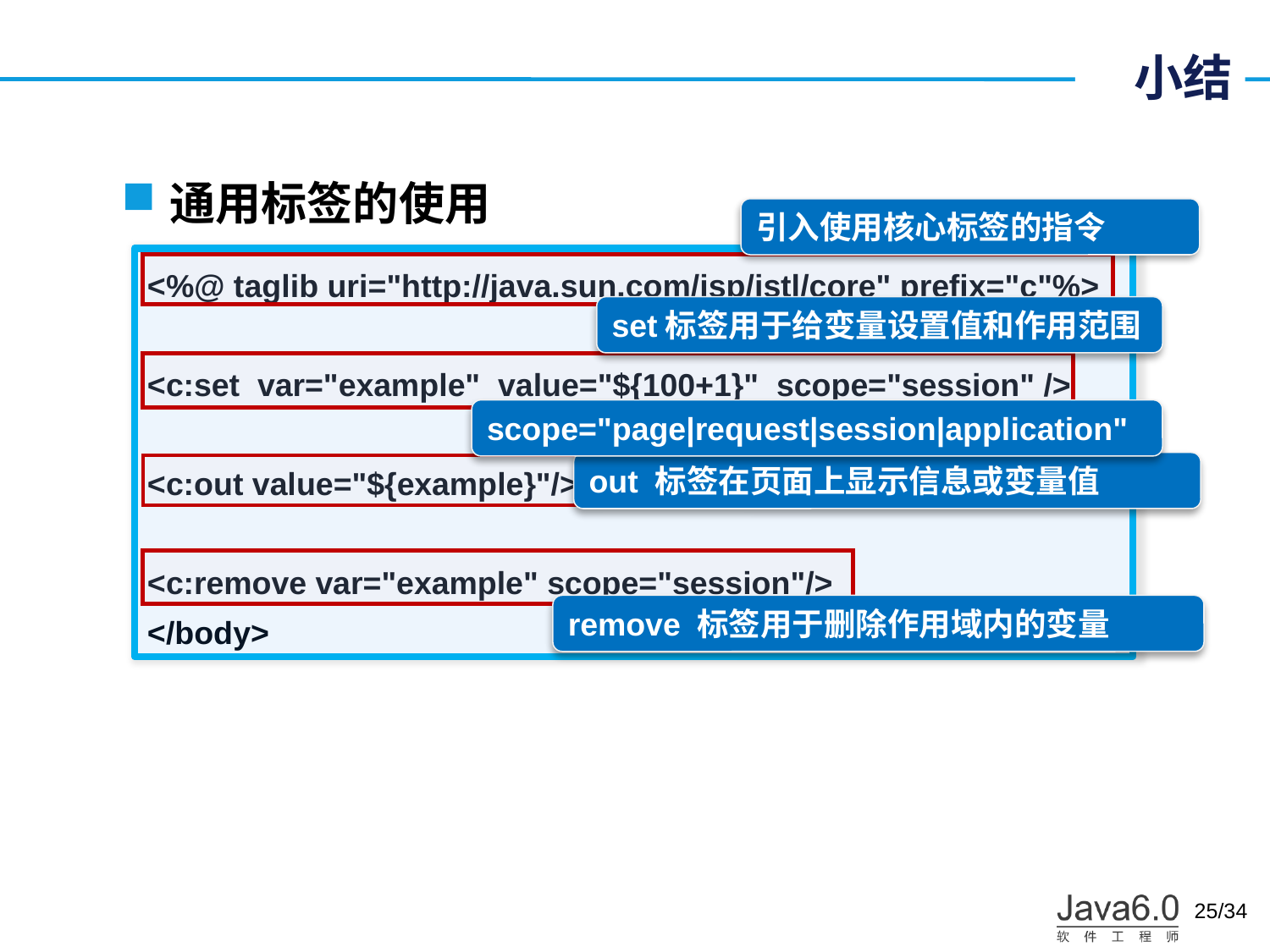

# 小结
通用标签的使用

引入使用核心标签的指令
<%@ taglib uri="http://java.sun.com/jsp/jstl/core" prefix="c"%>

<c:set  var="example"  value="${100+1}"  scope="session" />

<c:out value="${example}"/>

<c:remove var="example" scope="session"/>
</body>

set标签用于给变量设置值和作用范围

scope="page|request|session|application"
out 标签在页面上显示信息或变量值

remove 标签用于删除作用域内的变量
25/34